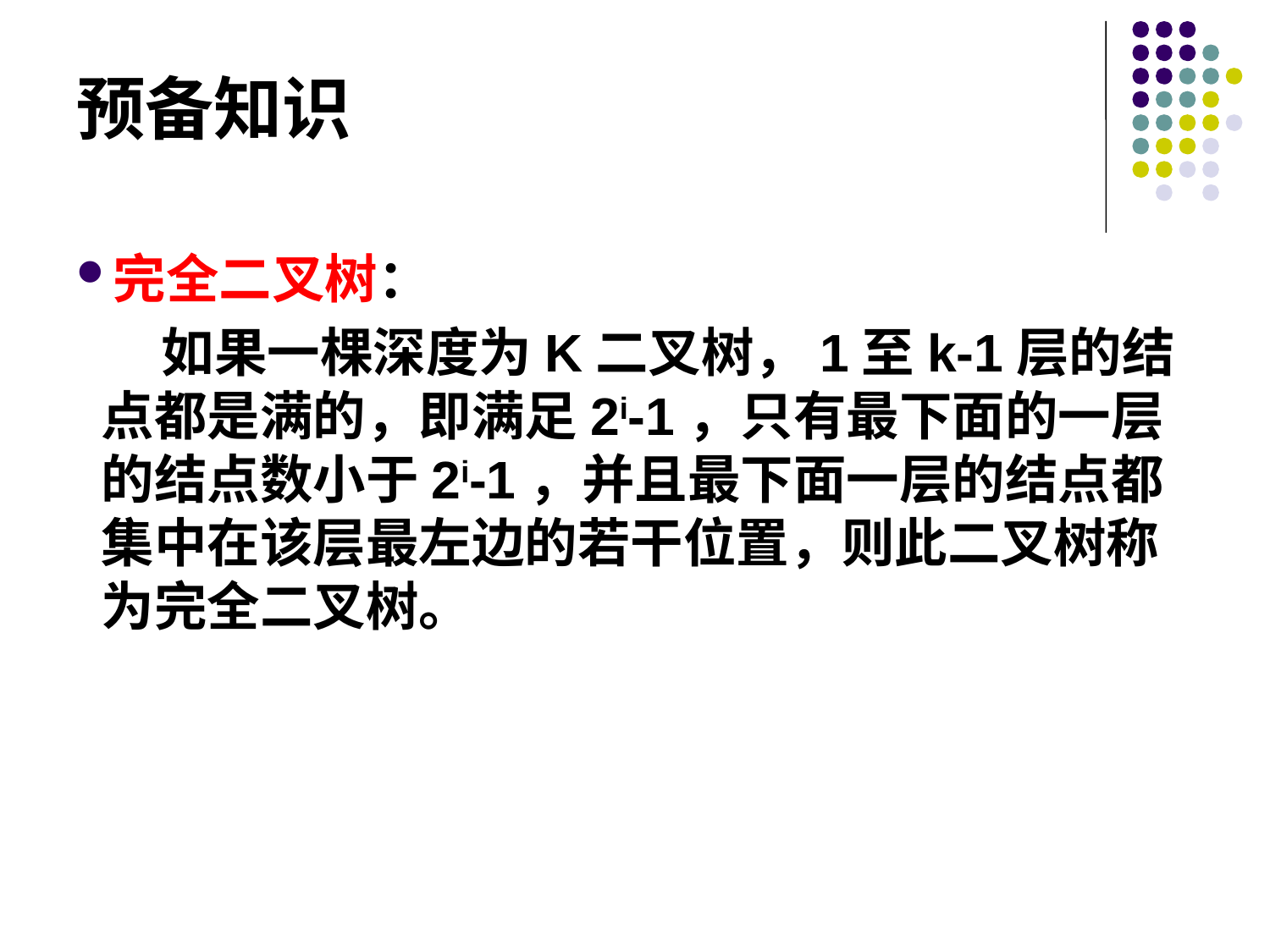

# 预备知识
完全二叉树：
	    如果一棵深度为K二叉树，1至k-1层的结点都是满的，即满足2i-1，只有最下面的一层的结点数小于2i-1，并且最下面一层的结点都集中在该层最左边的若干位置，则此二叉树称为完全二叉树。